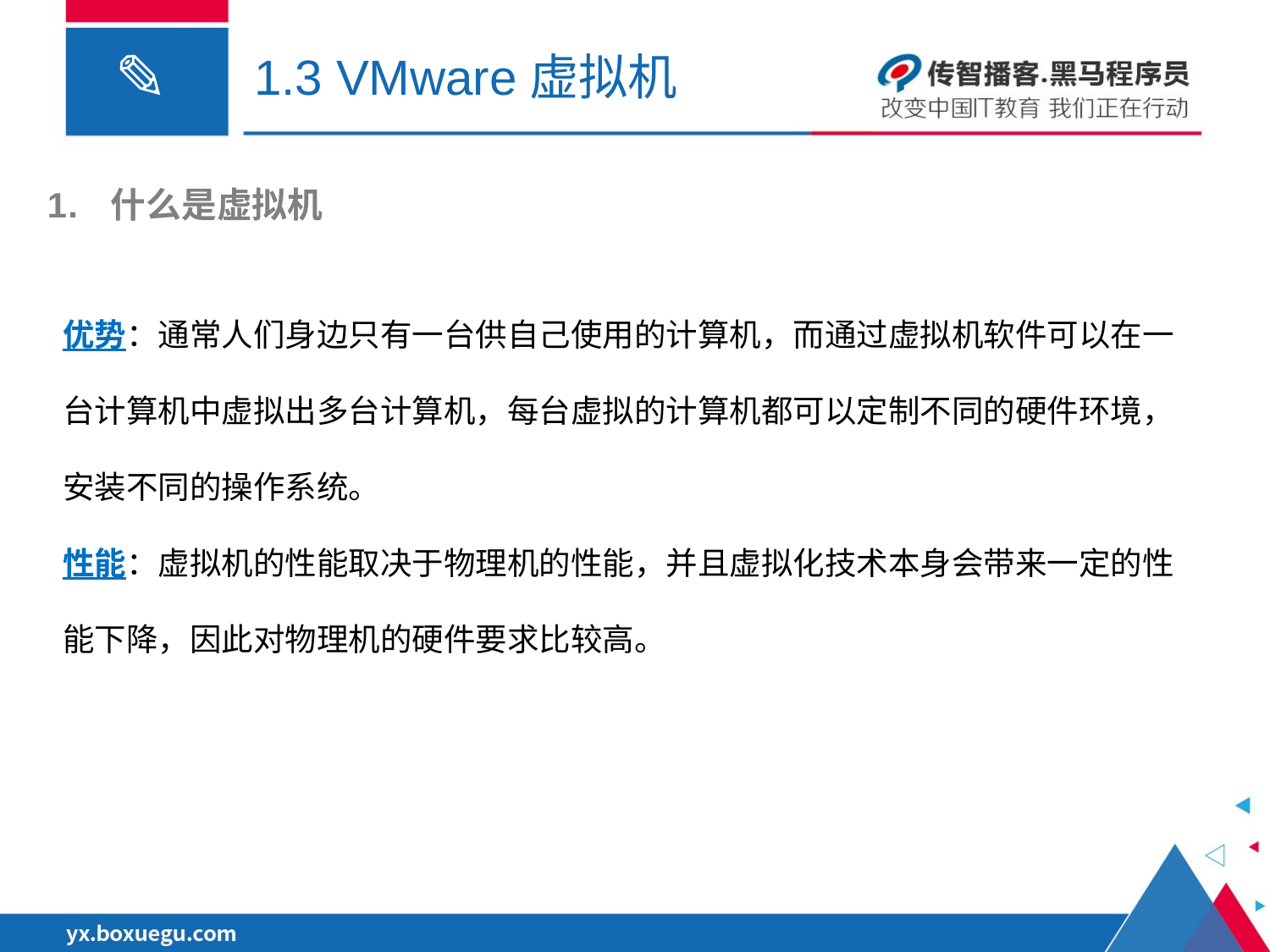

# 1.3 VMware虚拟机
什么是虚拟机
优势：通常人们身边只有一台供自己使用的计算机，而通过虚拟机软件可以在一台计算机中虚拟出多台计算机，每台虚拟的计算机都可以定制不同的硬件环境，安装不同的操作系统。
性能：虚拟机的性能取决于物理机的性能，并且虚拟化技术本身会带来一定的性能下降，因此对物理机的硬件要求比较高。